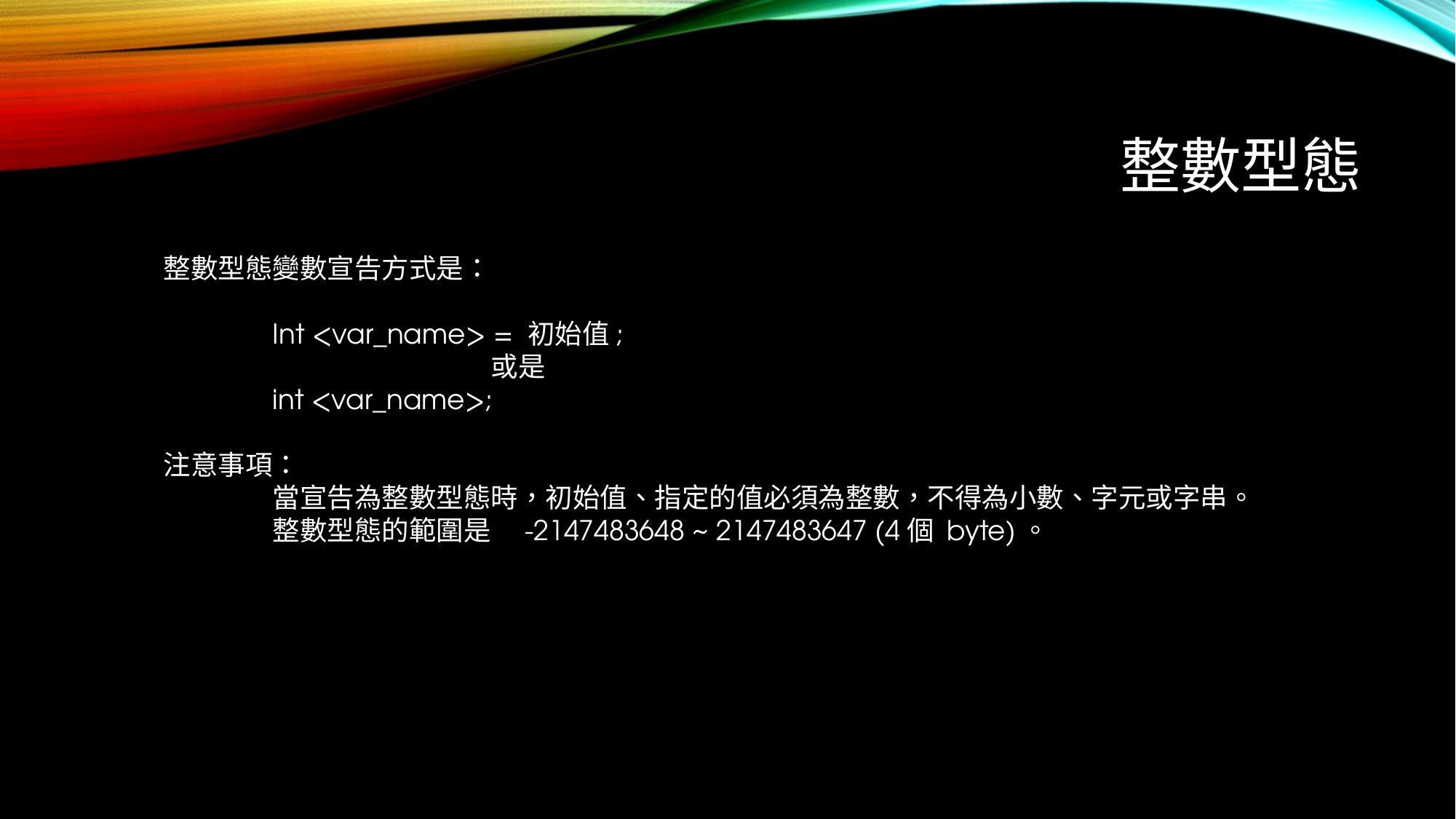

# 整數型態
整數型態變數宣告方式是：

	Int <var_name> = 初始值;
			或是
	int <var_name>;

注意事項：
	當宣告為整數型態時，初始值、指定的值必須為整數，不得為小數、字元或字串。
	整數型態的範圍是　-2147483648 ~ 2147483647 (4個 byte)。